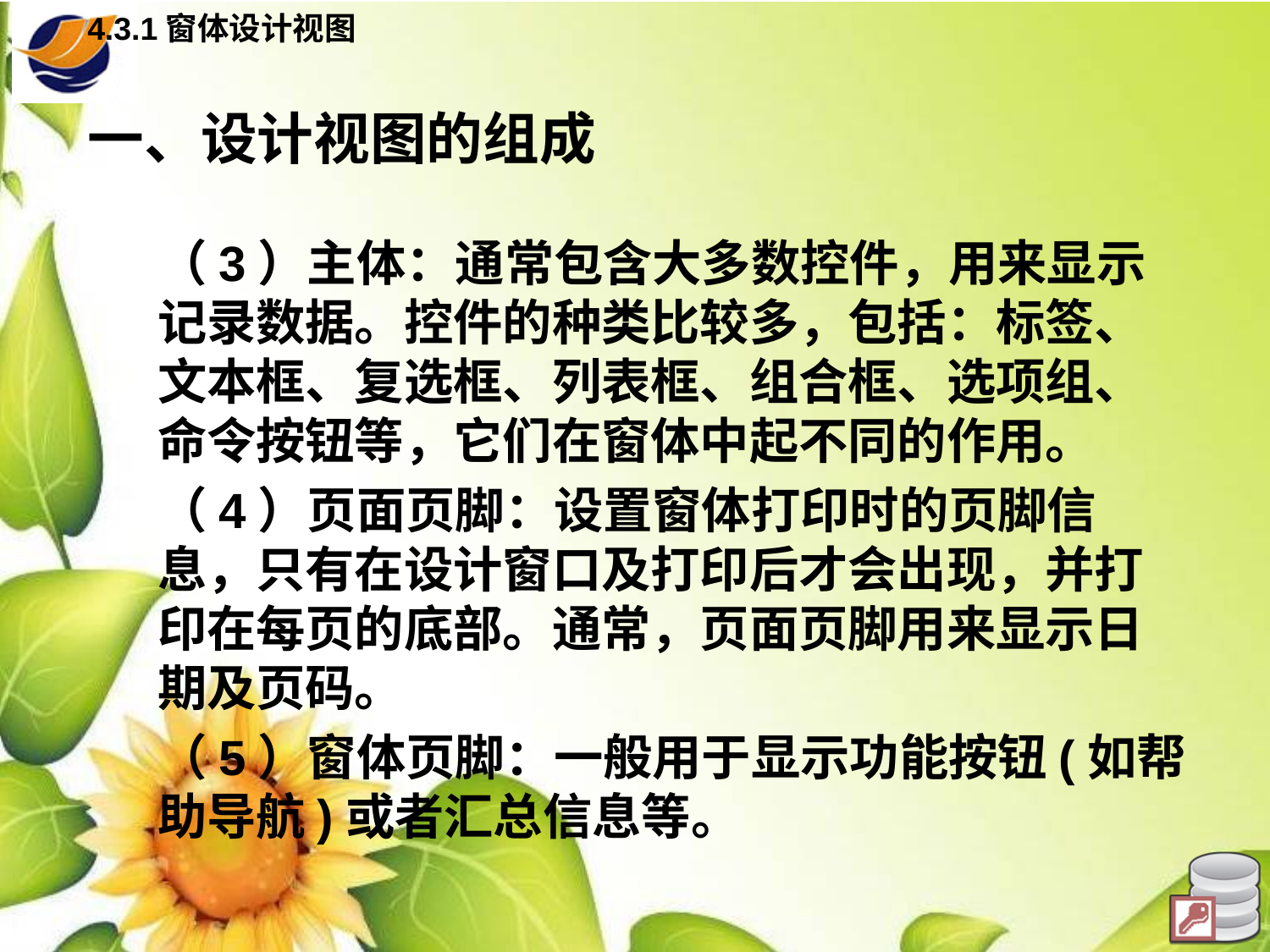

4.3.1窗体设计视图
# 一、设计视图的组成
（3）主体：通常包含大多数控件，用来显示记录数据。控件的种类比较多，包括：标签、文本框、复选框、列表框、组合框、选项组、命令按钮等，它们在窗体中起不同的作用。
（4）页面页脚：设置窗体打印时的页脚信息，只有在设计窗口及打印后才会出现，并打印在每页的底部。通常，页面页脚用来显示日期及页码。
（5）窗体页脚：一般用于显示功能按钮(如帮助导航)或者汇总信息等。